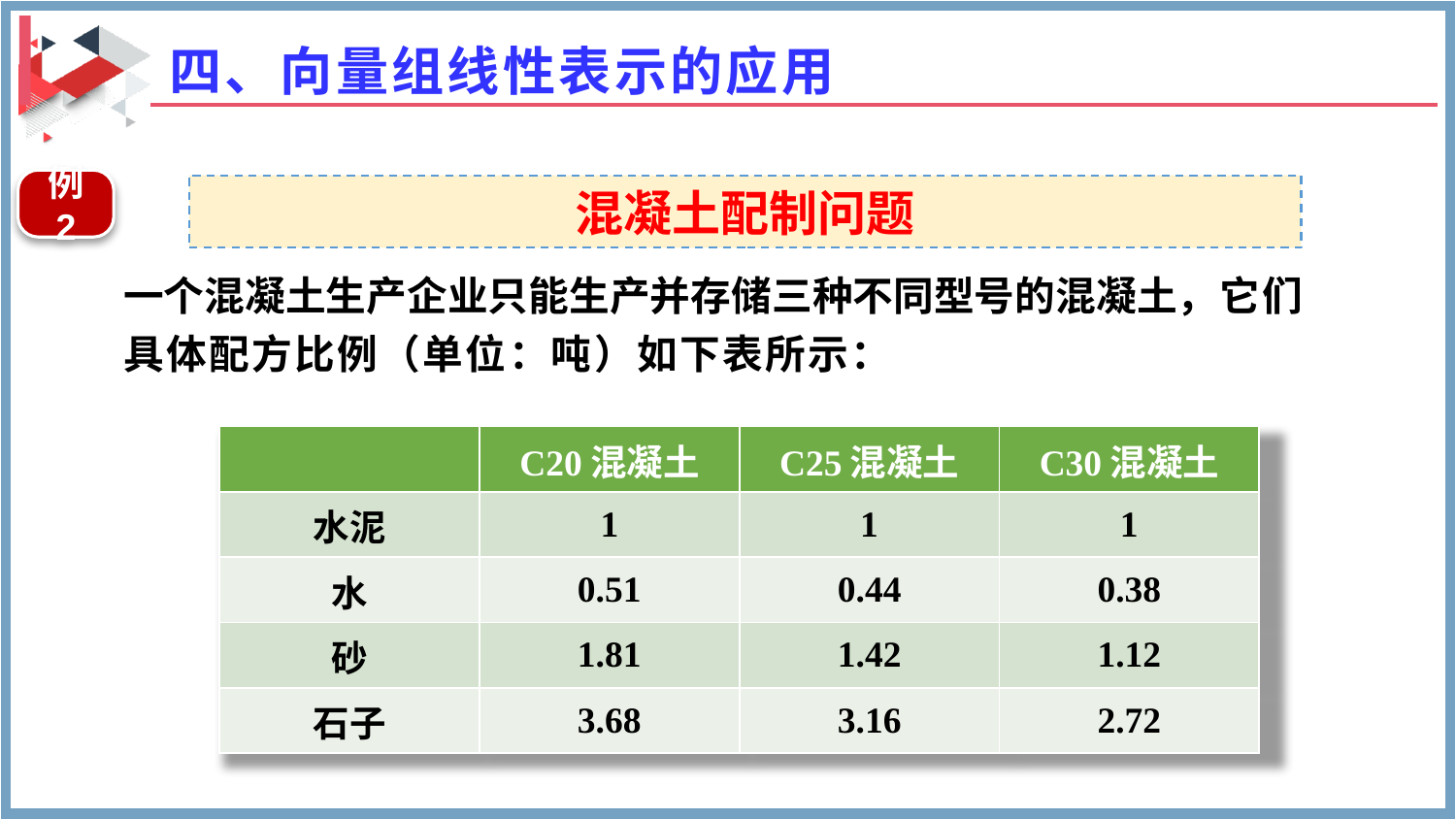

# 四、向量组线性表示的应用

一个混凝土生产企业只能生产并存储三种不同型号的混凝土，它们具体配方比例（单位：吨）如下表所示：
例 2
混凝土配制问题
|  | C20混凝土 | C25混凝土 | C30混凝土 |
| --- | --- | --- | --- |
| 水泥 | 1 | 1 | 1 |
| 水 | 0.51 | 0.44 | 0.38 |
| 砂 | 1.81 | 1.42 | 1.12 |
| 石子 | 3.68 | 3.16 | 2.72 |